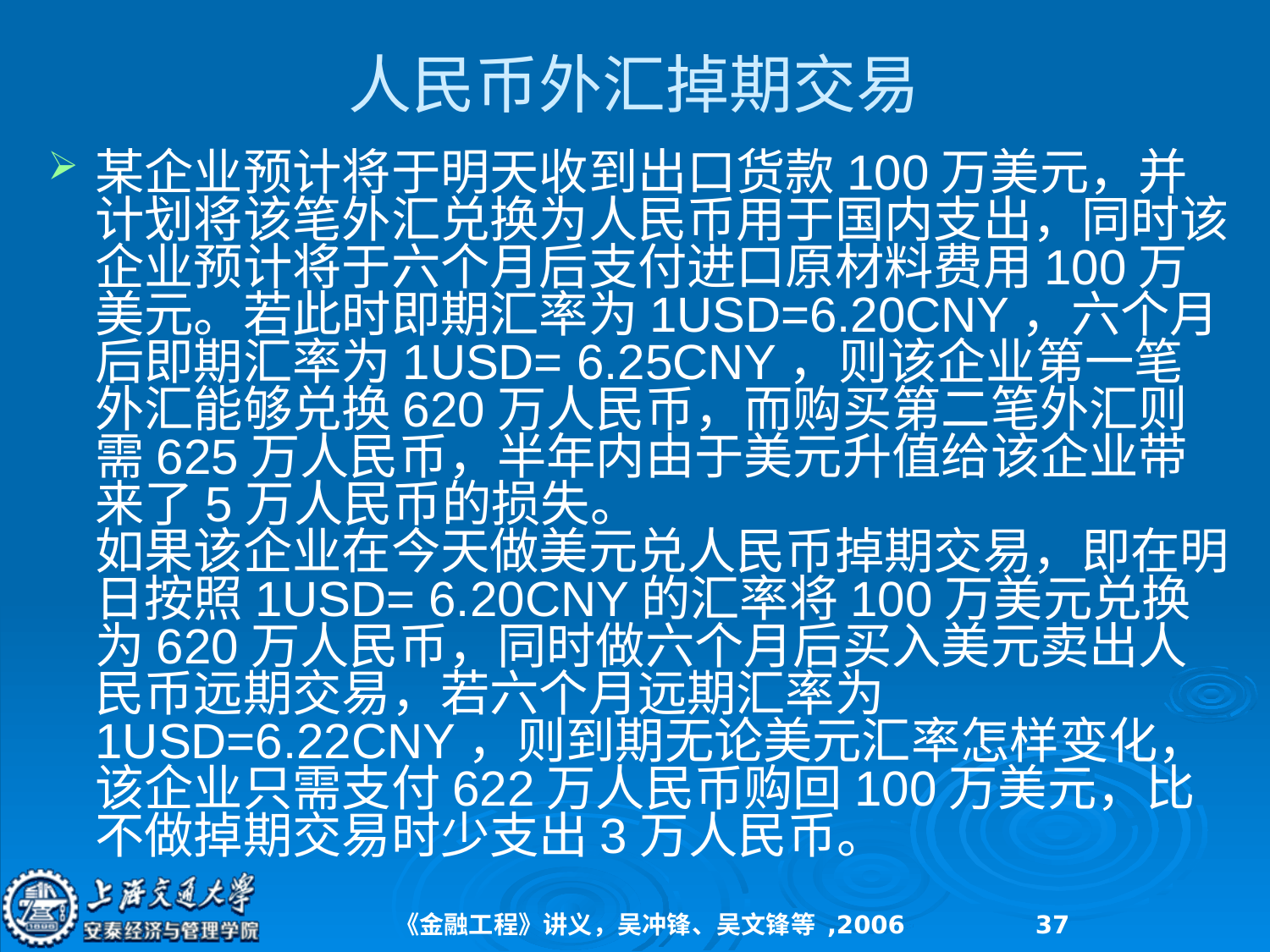

# 人民币外汇掉期交易
某企业预计将于明天收到出口货款100万美元，并计划将该笔外汇兑换为人民币用于国内支出，同时该企业预计将于六个月后支付进口原材料费用100万美元。若此时即期汇率为1USD=6.20CNY，六个月后即期汇率为1USD= 6.25CNY，则该企业第一笔外汇能够兑换620万人民币，而购买第二笔外汇则需625万人民币，半年内由于美元升值给该企业带来了5万人民币的损失。
如果该企业在今天做美元兑人民币掉期交易，即在明日按照1USD= 6.20CNY的汇率将100万美元兑换为620万人民币，同时做六个月后买入美元卖出人民币远期交易，若六个月远期汇率为1USD=6.22CNY，则到期无论美元汇率怎样变化，该企业只需支付622万人民币购回100万美元，比不做掉期交易时少支出3万人民币。